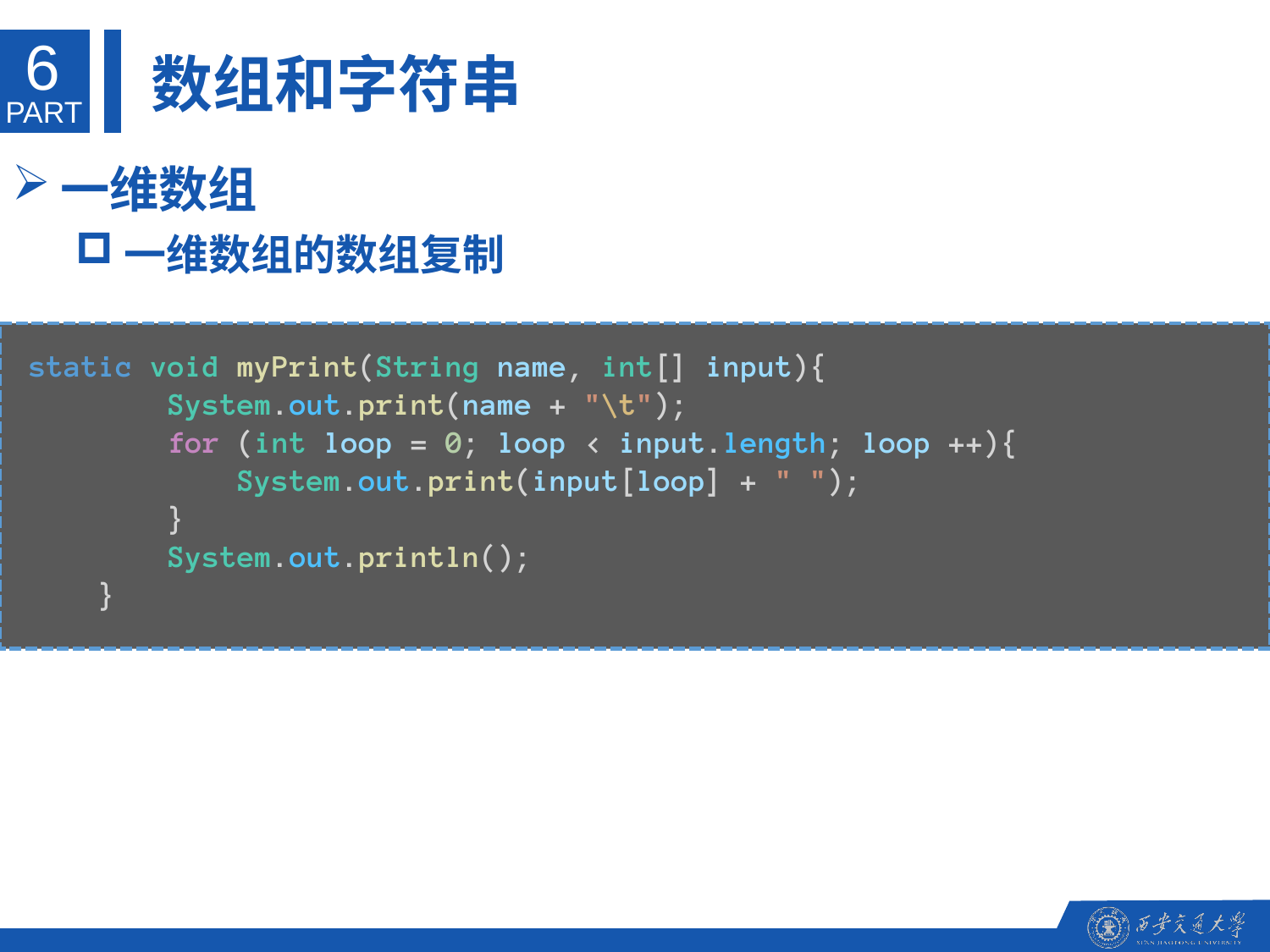

6
数组和字符串
PART
一维数组
一维数组的数组复制

static void myPrint(String name, int[] input){
        System.out.print(name + "\t");
        for (int loop = 0; loop < input.length; loop ++){
            System.out.print(input[loop] + " ");
        }
        System.out.println();
    }